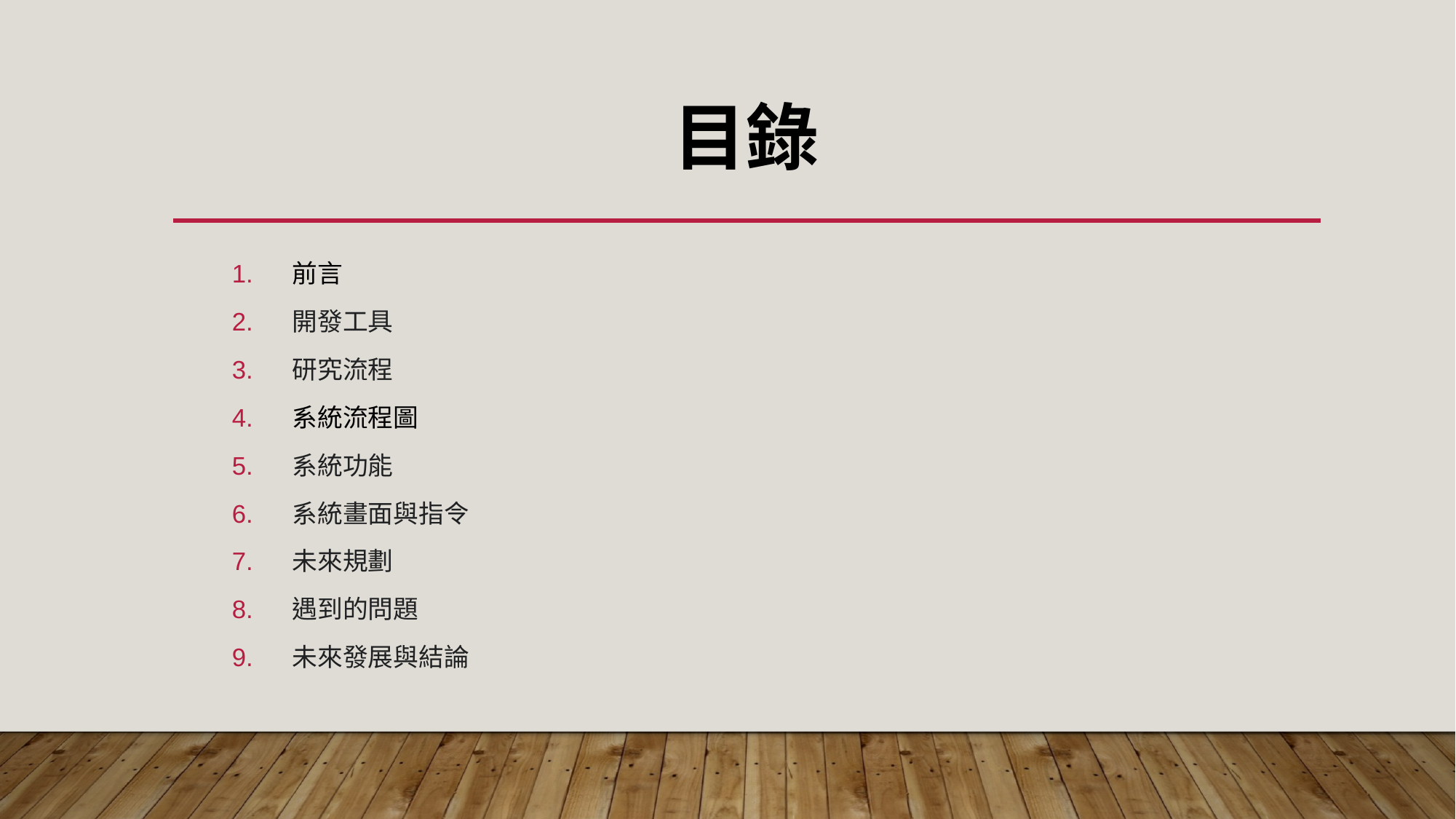

# 目錄
前言
開發工具
研究流程
系統流程圖
系統功能
系統畫面與指令
未來規劃
遇到的問題
未來發展與結論